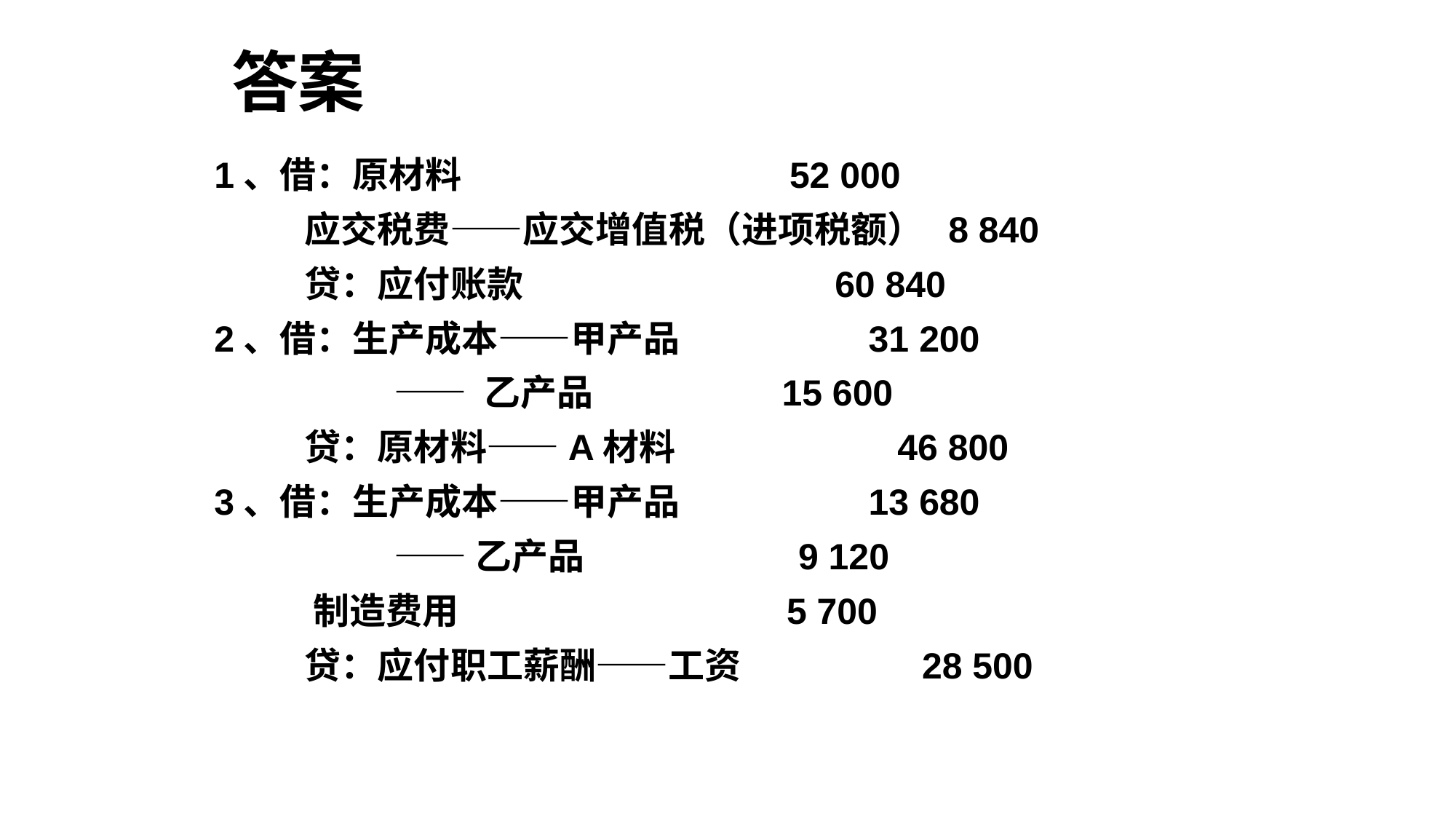

# 答案
1、借：原材料                                       52 000
          应交税费——应交增值税（进项税额）  8 840
          贷：应付账款                                     60 840
2、借：生产成本——甲产品                      31 200
                      —— 乙产品                      15 600
          贷：原材料——A材料                          46 800
3、借：生产成本——甲产品                      13 680
                      ——乙产品                         9 120
           制造费用                                       5 700
          贷：应付职工薪酬——工资                     28 500